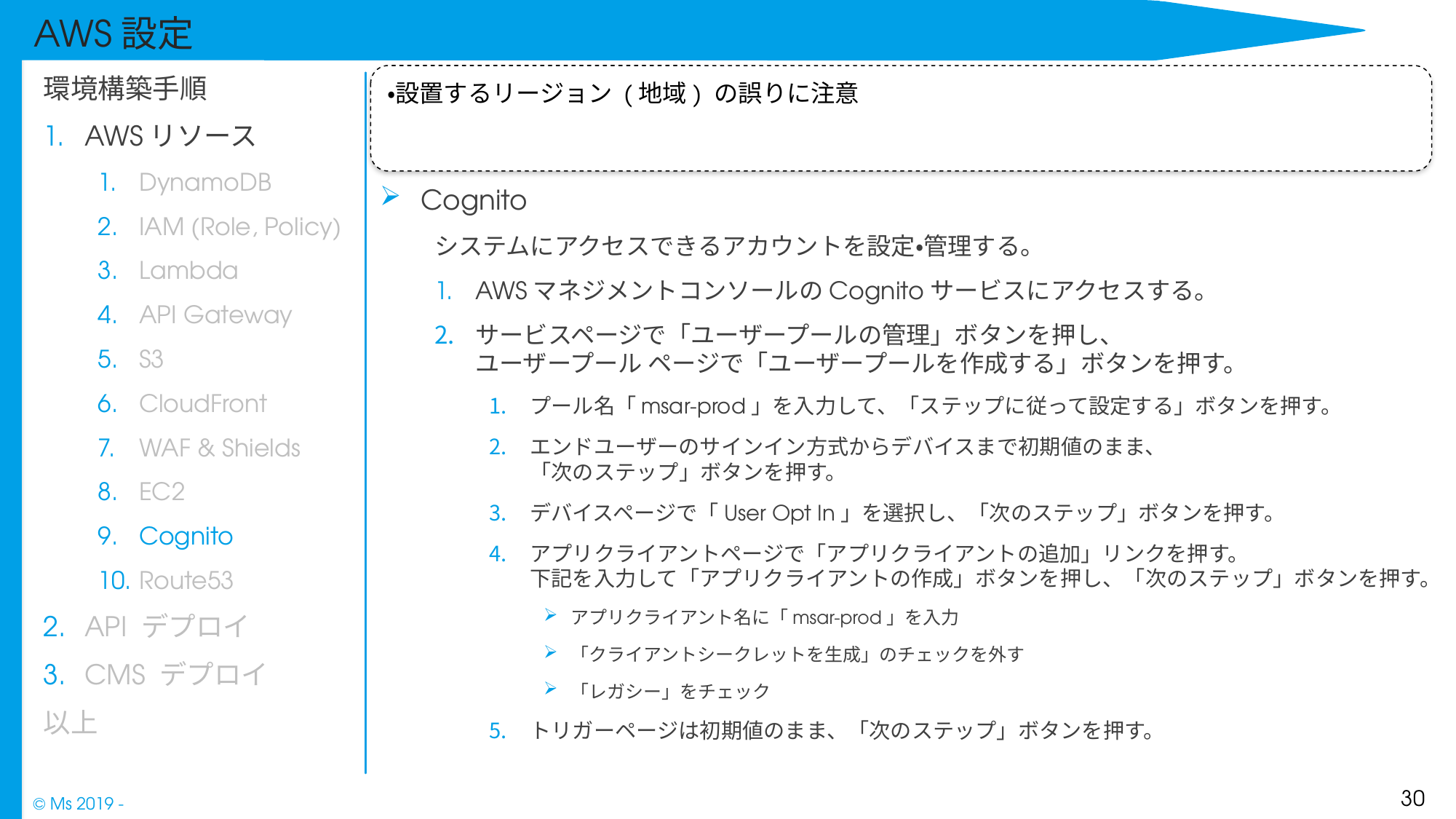

# AWS設定
環境構築手順
AWSリソース
DynamoDB
IAM (Role, Policy)
Lambda
API Gateway
S3
CloudFront
WAF & Shields
EC2
Cognito
Route53
API デプロイ
CMS デプロイ
以上

・設置するリージョン (地域) の誤りに注意
Cognito
システムにアクセスできるアカウントを設定・管理する。
AWSマネジメントコンソールのCognitoサービスにアクセスする。
サービスページで「ユーザープールの管理」ボタンを押し、
ユーザープール ページで「ユーザープールを作成する」ボタンを押す。
プール名「msar-prod」を入力して、「ステップに従って設定する」ボタンを押す。
エンドユーザーのサインイン方式からデバイスまで初期値のまま、
「次のステップ」ボタンを押す。
デバイスページで「User Opt In」を選択し、「次のステップ」ボタンを押す。
アプリクライアントページで「アプリクライアントの追加」リンクを押す。
下記を入力して「アプリクライアントの作成」ボタンを押し、「次のステップ」ボタンを押す。
アプリクライアント名に「msar-prod」を入力
「クライアントシークレットを生成」のチェックを外す
「レガシー」をチェック
トリガーページは初期値のまま、「次のステップ」ボタンを押す。

30